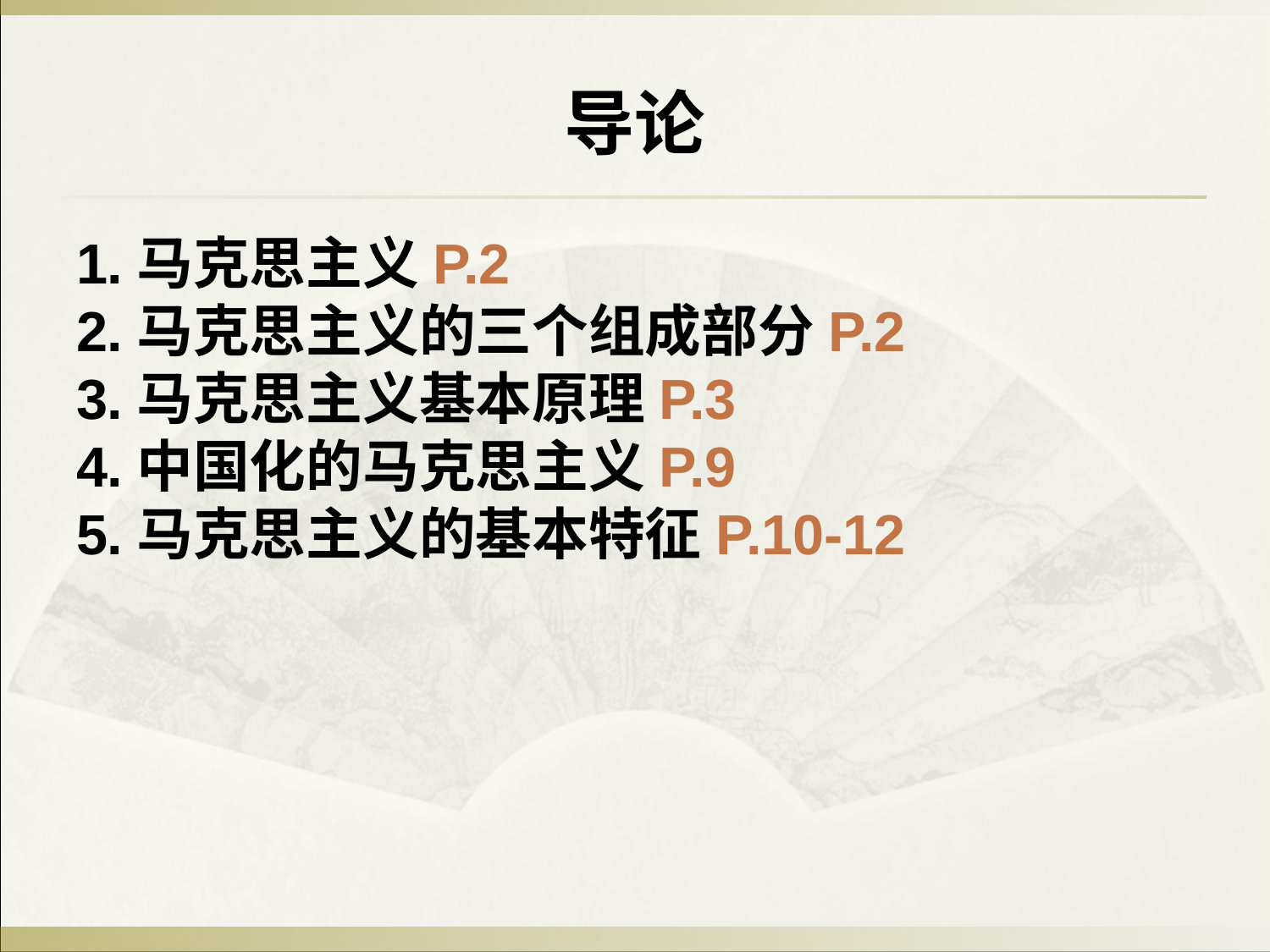

导论
1.马克思主义P.2
2.马克思主义的三个组成部分P.2
3.马克思主义基本原理P.3
4.中国化的马克思主义P.9
5.马克思主义的基本特征P.10-12